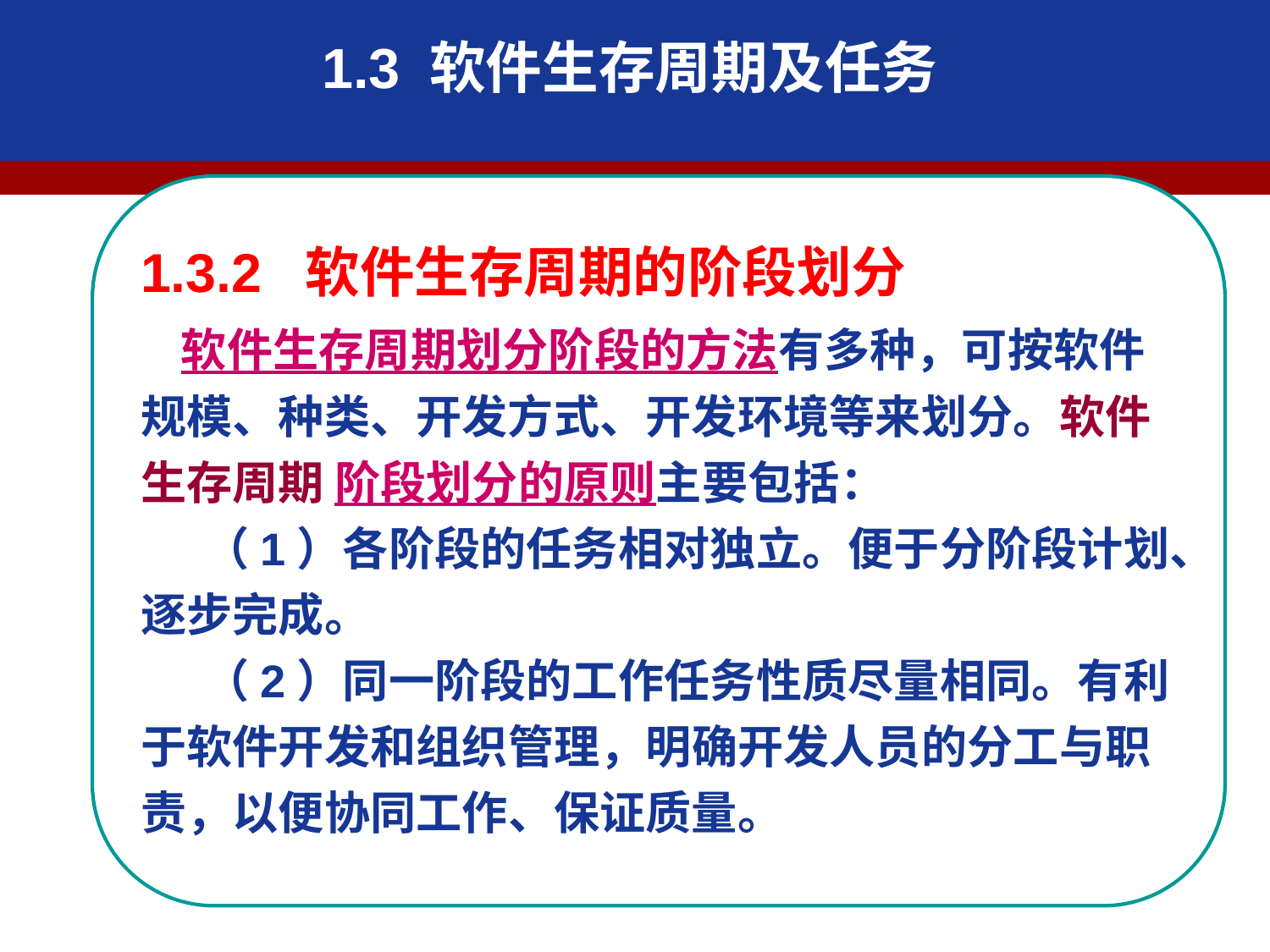

1.3 软件生存周期及任务
1.3.2  软件生存周期的阶段划分
    软件生存周期划分阶段的方法有多种，可按软件规模、种类、开发方式、开发环境等来划分。软件生存周期 阶段划分的原则主要包括：
     （1）各阶段的任务相对独立。便于分阶段计划、逐步完成。
     （2）同一阶段的工作任务性质尽量相同。有利于软件开发和组织管理，明确开发人员的分工与职责，以便协同工作、保证质量。